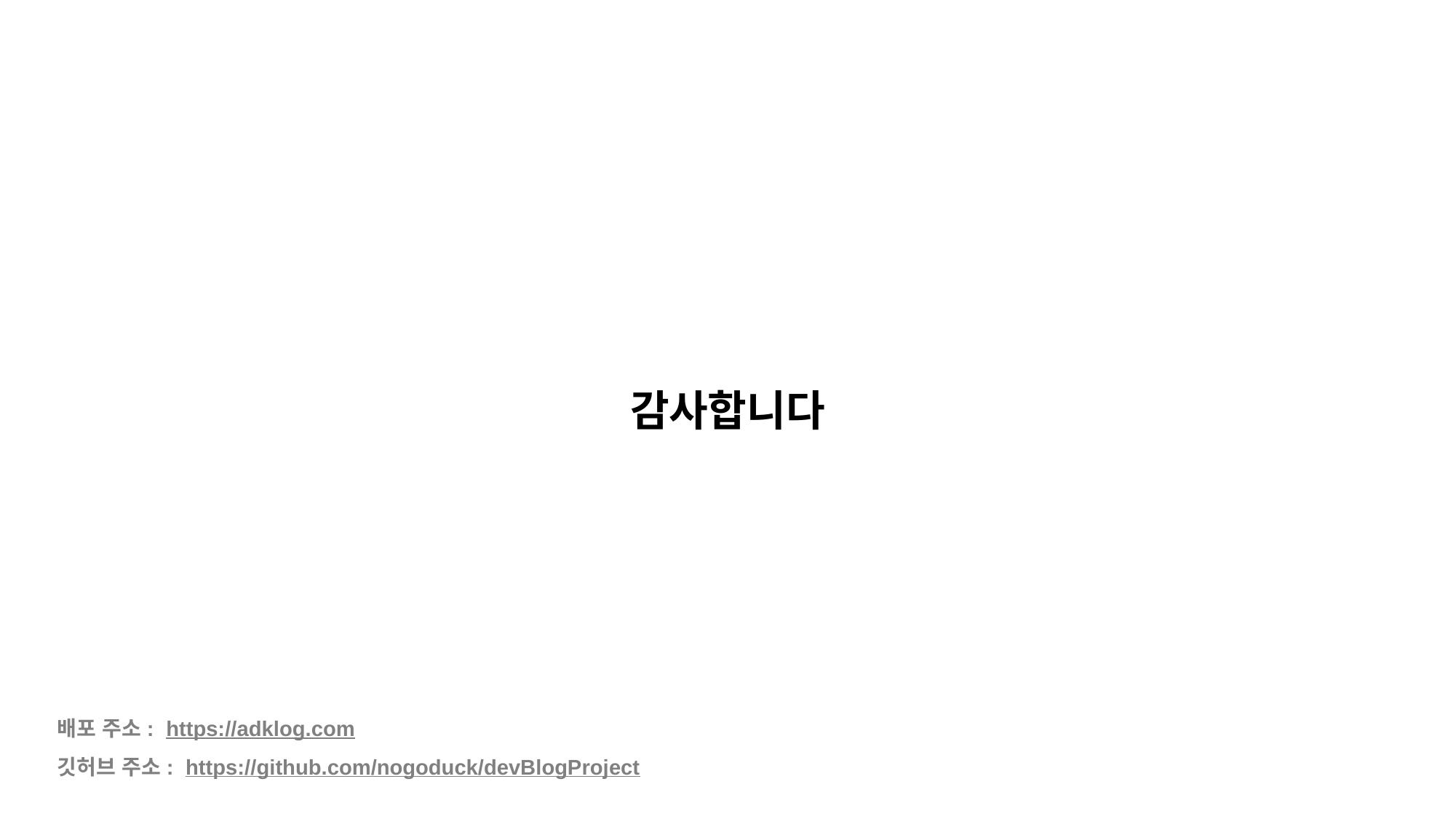

감사합니다
배포 주소:  https://adklog.com
깃허브 주소:  https://github.com/nogoduck/devBlogProject